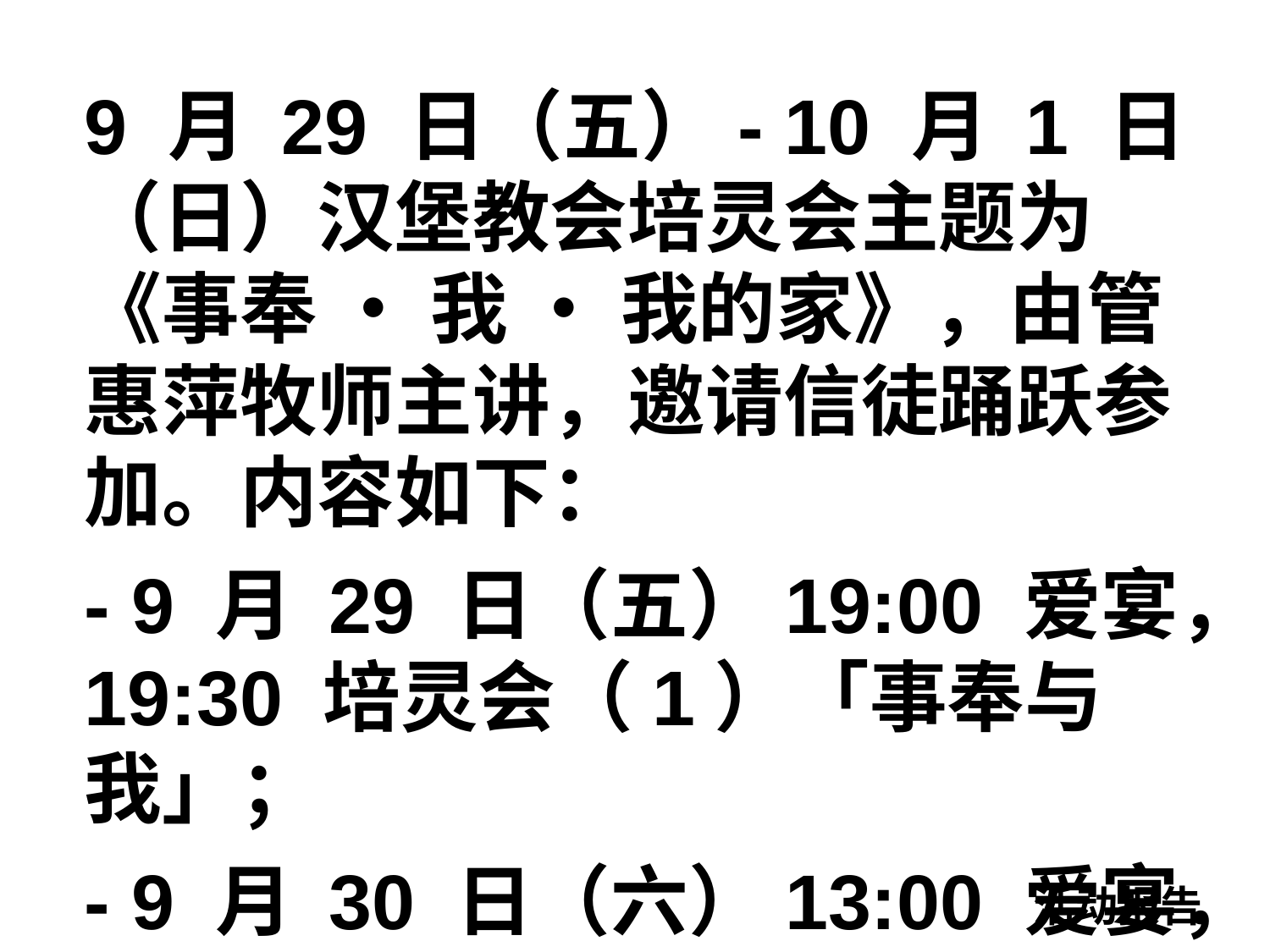

9 月 29 日（五）- 10 月 1 日（日）汉堡教会培灵会主题为《事奉 • 我 • 我的家》，由管惠萍牧师主讲，邀请信徒踊跃参加。内容如下：
- 9 月 29 日（五）19:00 爱宴，19:30 培灵会（1）「事奉与我」；
- 9 月 30 日（六）13:00 爱宴，14:00 培灵会（2）「事奉与我的家」；
- 10 月 1 日（日）10:30 圣餐主日敬拜内，培灵会（3）「事奉 • 我 • 我的家」
活动报告